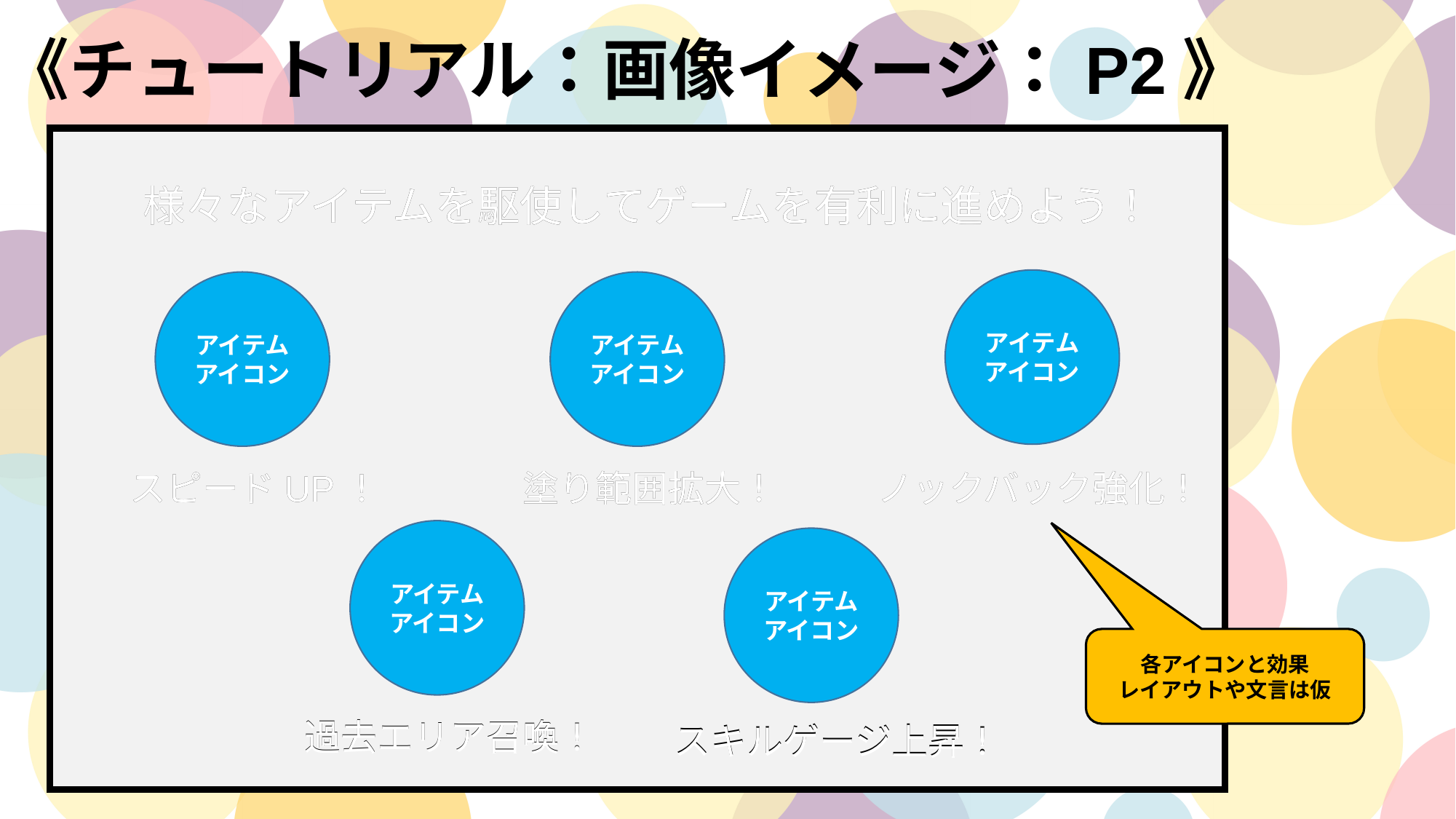

《チュートリアル：画像イメージ：P2》

様々なアイテムを駆使してゲームを有利に進めよう！
様々なアイテムを駆使してゲームを有利に進めよう！
アイテムアイコン
アイテムアイコン
アイテムアイコン
塗り範囲拡大！
ノックバック強化！
ノックバック強化！
スピードUP！
スピードUP！
塗り範囲拡大！
アイテムアイコン
アイテムアイコン
各アイコンと効果
レイアウトや文言は仮
過去エリア召喚！
過去エリア召喚！
スキルゲージ上昇！
スキルゲージ上昇！